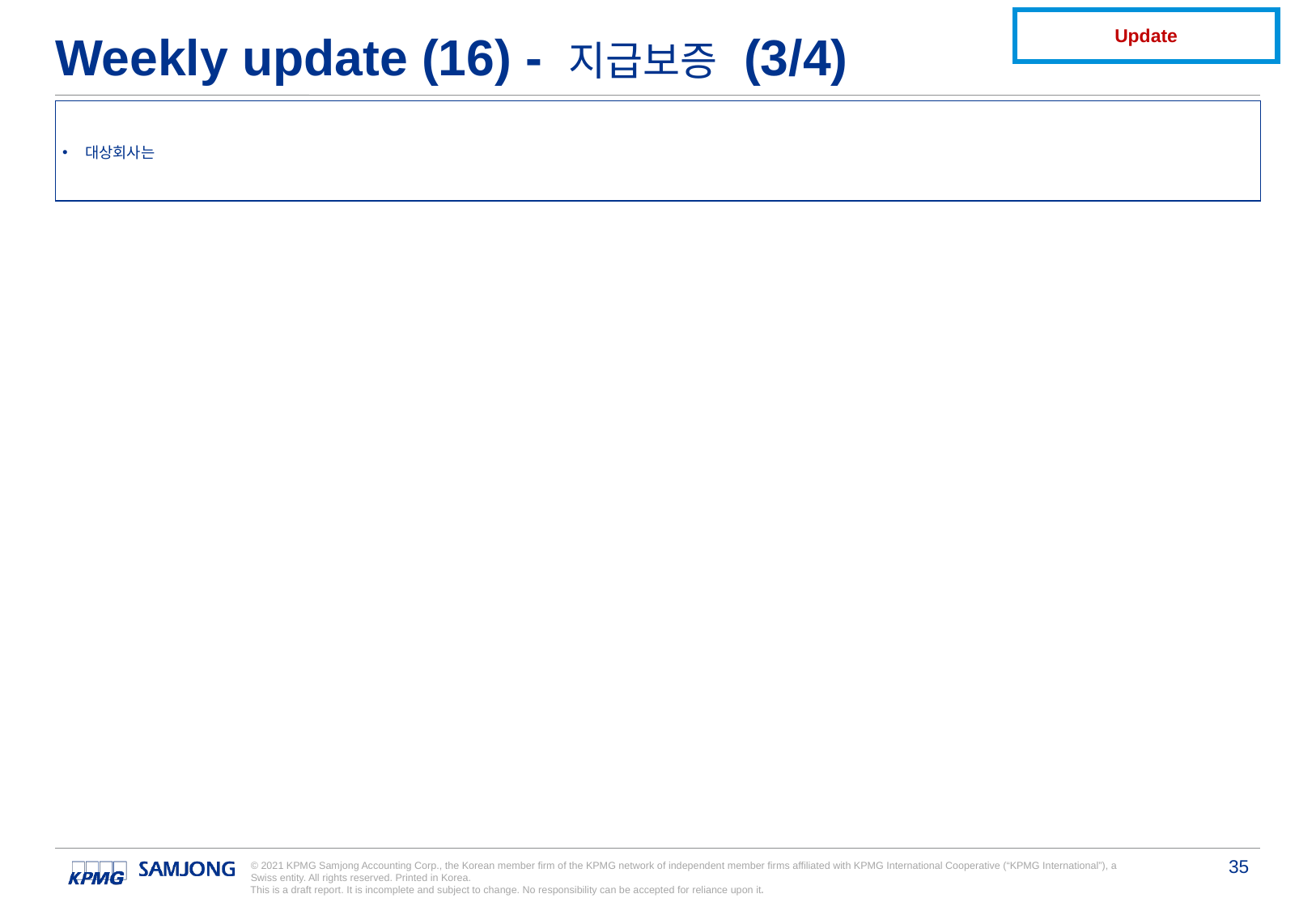

Update
Weekly update (16) - 지급보증 (3/4)
대상회사는